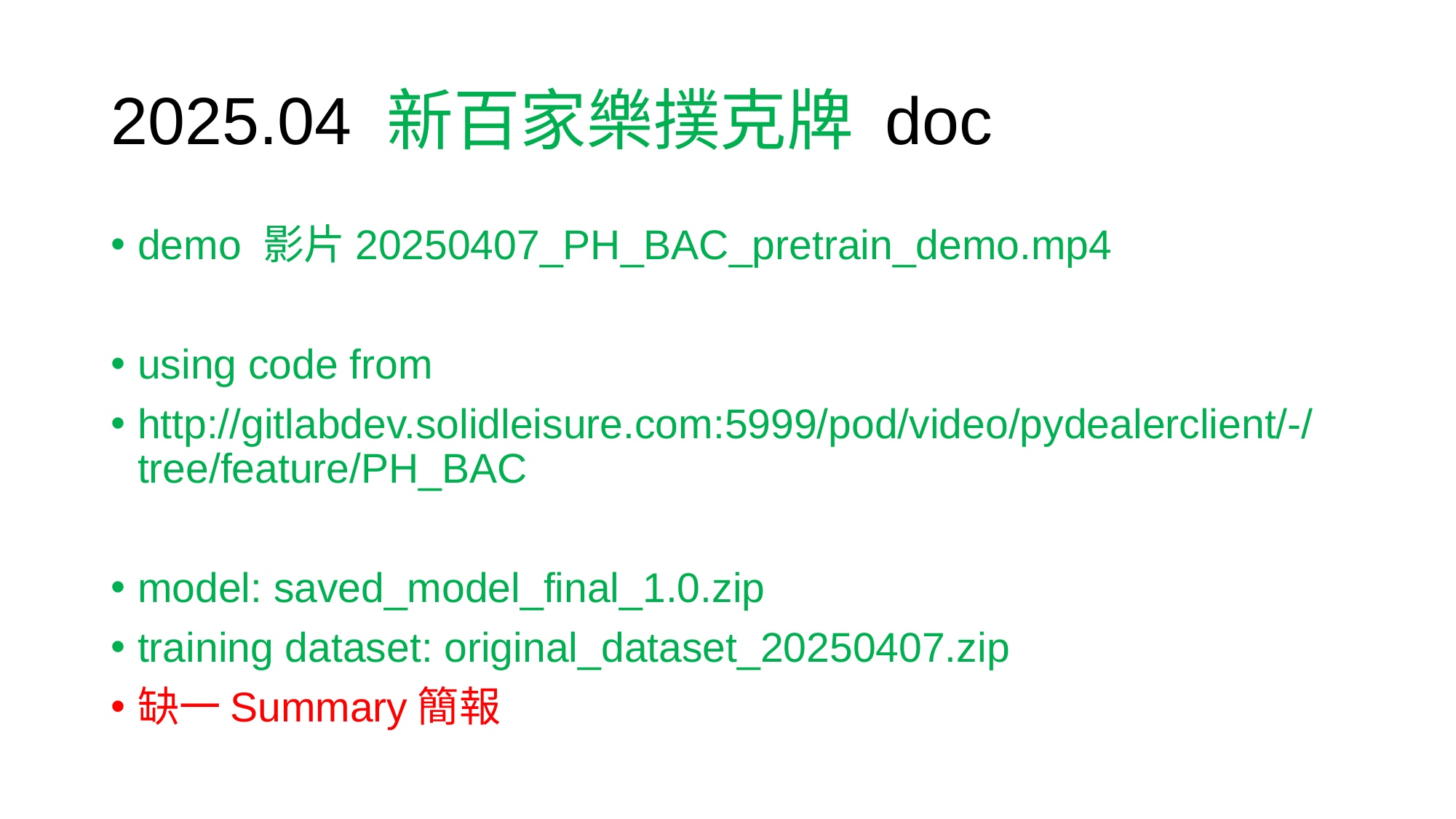

# 2025.04 新百家樂撲克牌 doc
demo 影片20250407_PH_BAC_pretrain_demo.mp4

using code from
http://gitlabdev.solidleisure.com:5999/pod/video/pydealerclient/-/tree/feature/PH_BAC

model: saved_model_final_1.0.zip
training dataset: original_dataset_20250407.zip
缺一Summary簡報